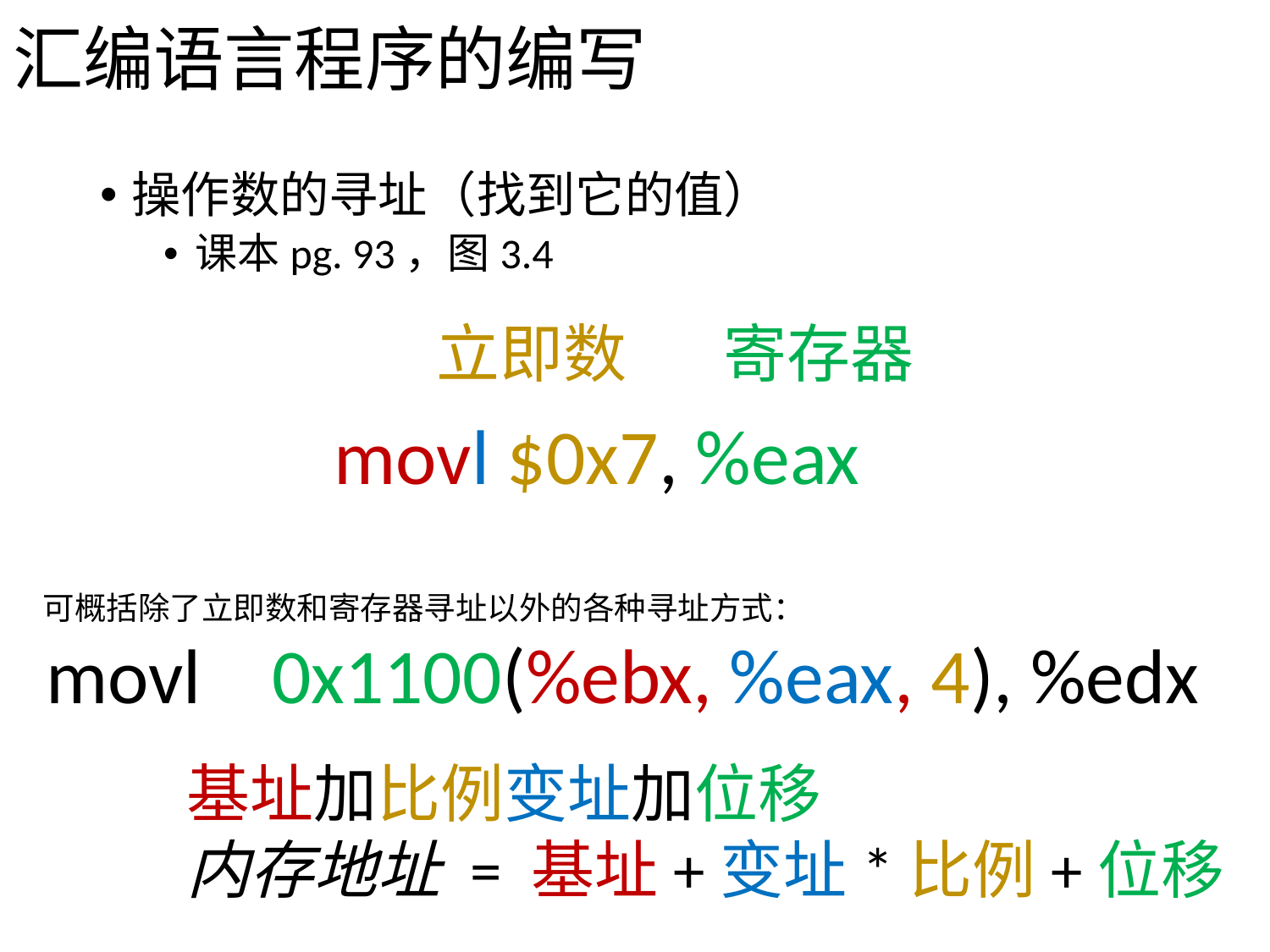

# 汇编语言程序的编写
操作数的寻址（找到它的值）
课本pg. 93，图3.4
寄存器
立即数
movl $0x7, %eax
可概括除了立即数和寄存器寻址以外的各种寻址方式：
movl    0x1100(%ebx, %eax, 4), %edx
基址加比例变址加位移
内存地址 = 基址+变址*比例+位移